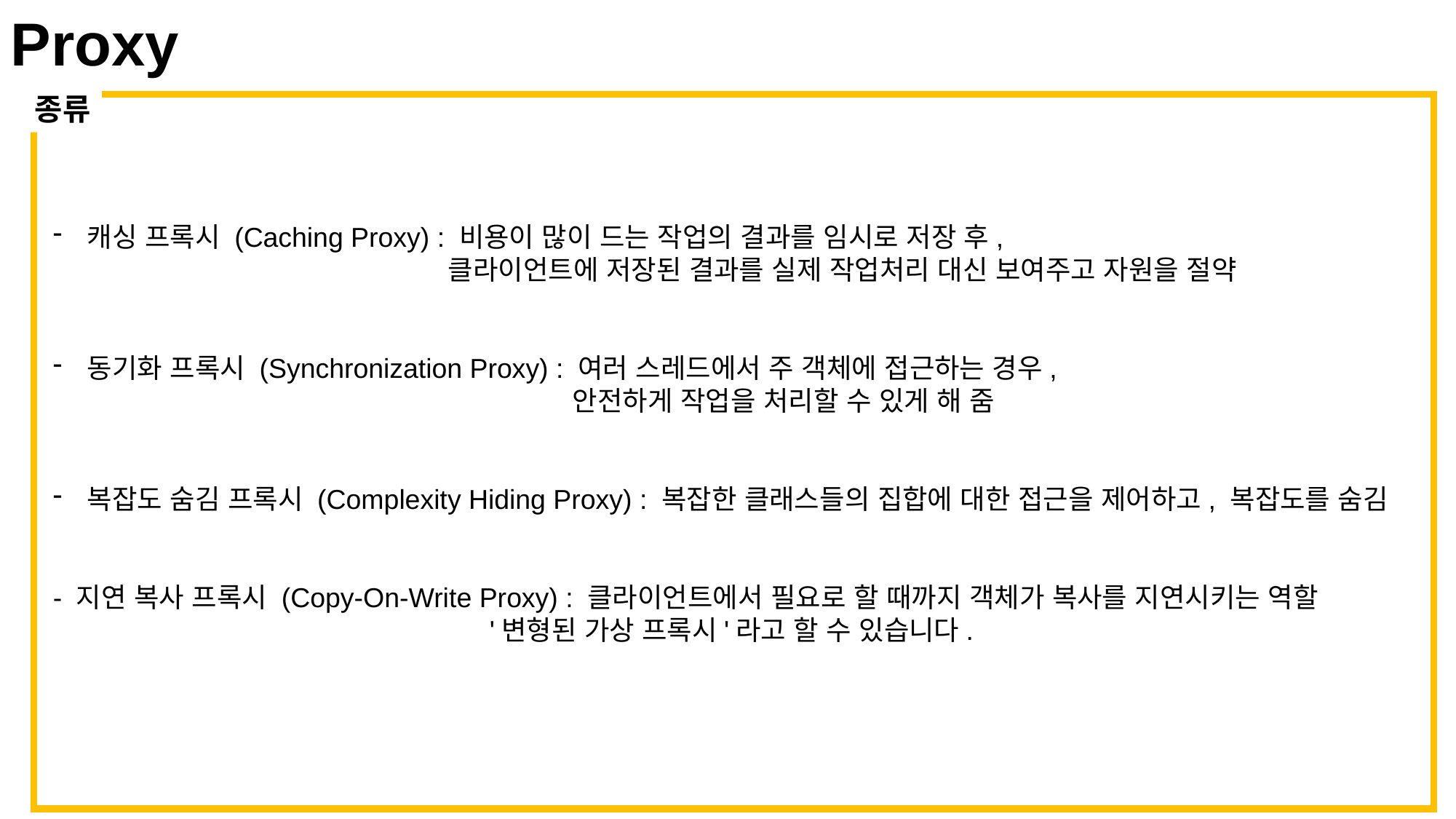

Proxy
종류

캐싱 프록시 (Caching Proxy) : 비용이 많이 드는 작업의 결과를 임시로 저장 후,
			        클라이언트에 저장된 결과를 실제 작업처리 대신 보여주고 자원을 절약

동기화 프록시 (Synchronization Proxy) : 여러 스레드에서 주 객체에 접근하는 경우,
				          안전하게 작업을 처리할 수 있게 해 줌

복잡도 숨김 프록시 (Complexity Hiding Proxy) : 복잡한 클래스들의 집합에 대한 접근을 제어하고, 복잡도를 숨김

- 지연 복사 프록시 (Copy-On-Write Proxy) : 클라이언트에서 필요로 할 때까지 객체가 복사를 지연시키는 역할 					'변형된 가상 프록시'라고 할 수 있습니다.